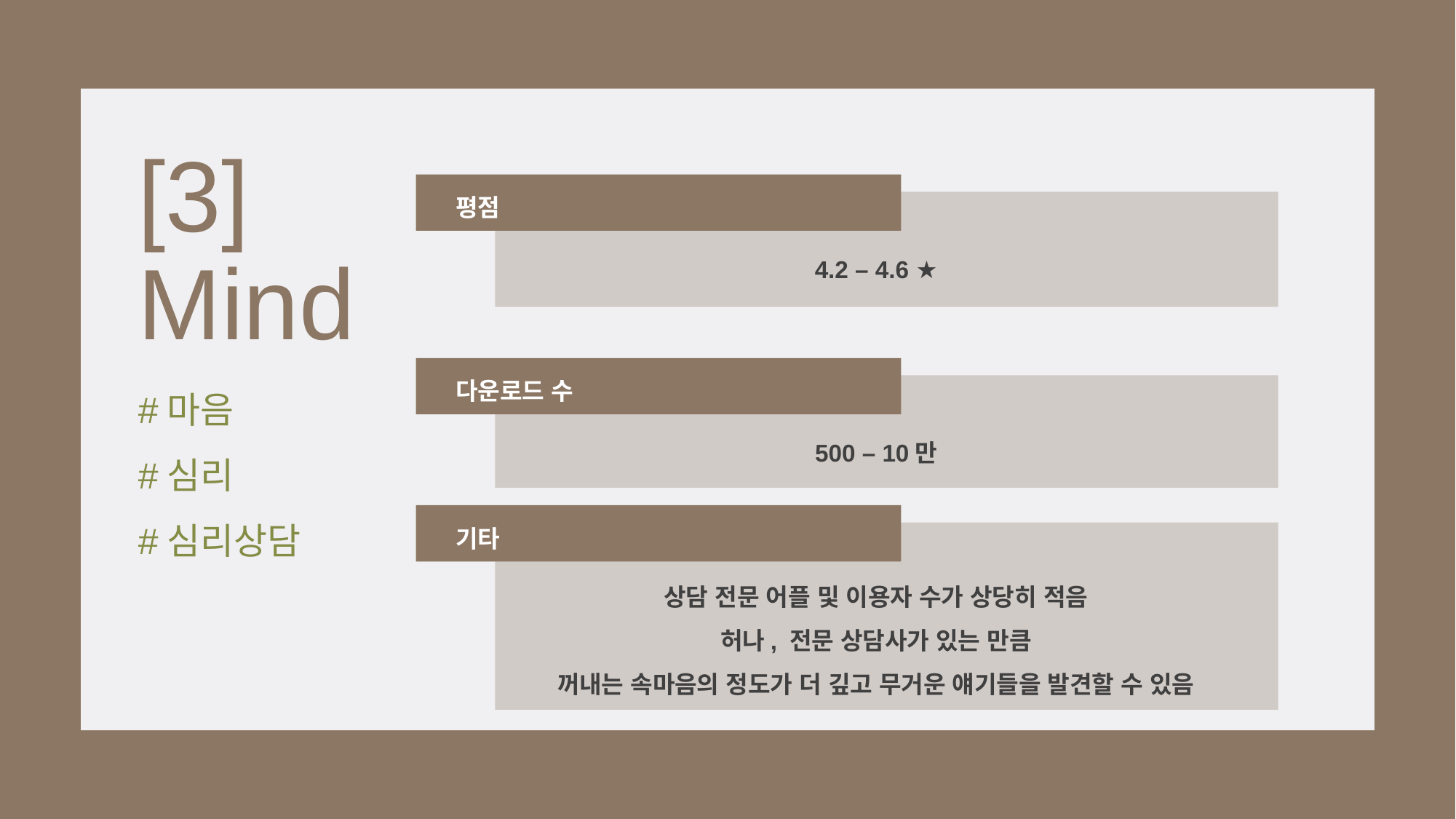

[3] Mind
평점

4.2 – 4.6 ★
다운로드 수

#마음
#심리
#심리상담

500 – 10만
기타

상담 전문 어플 및 이용자 수가 상당히 적음
허나, 전문 상담사가 있는 만큼
꺼내는 속마음의 정도가 더 깊고 무거운 얘기들을 발견할 수 있음